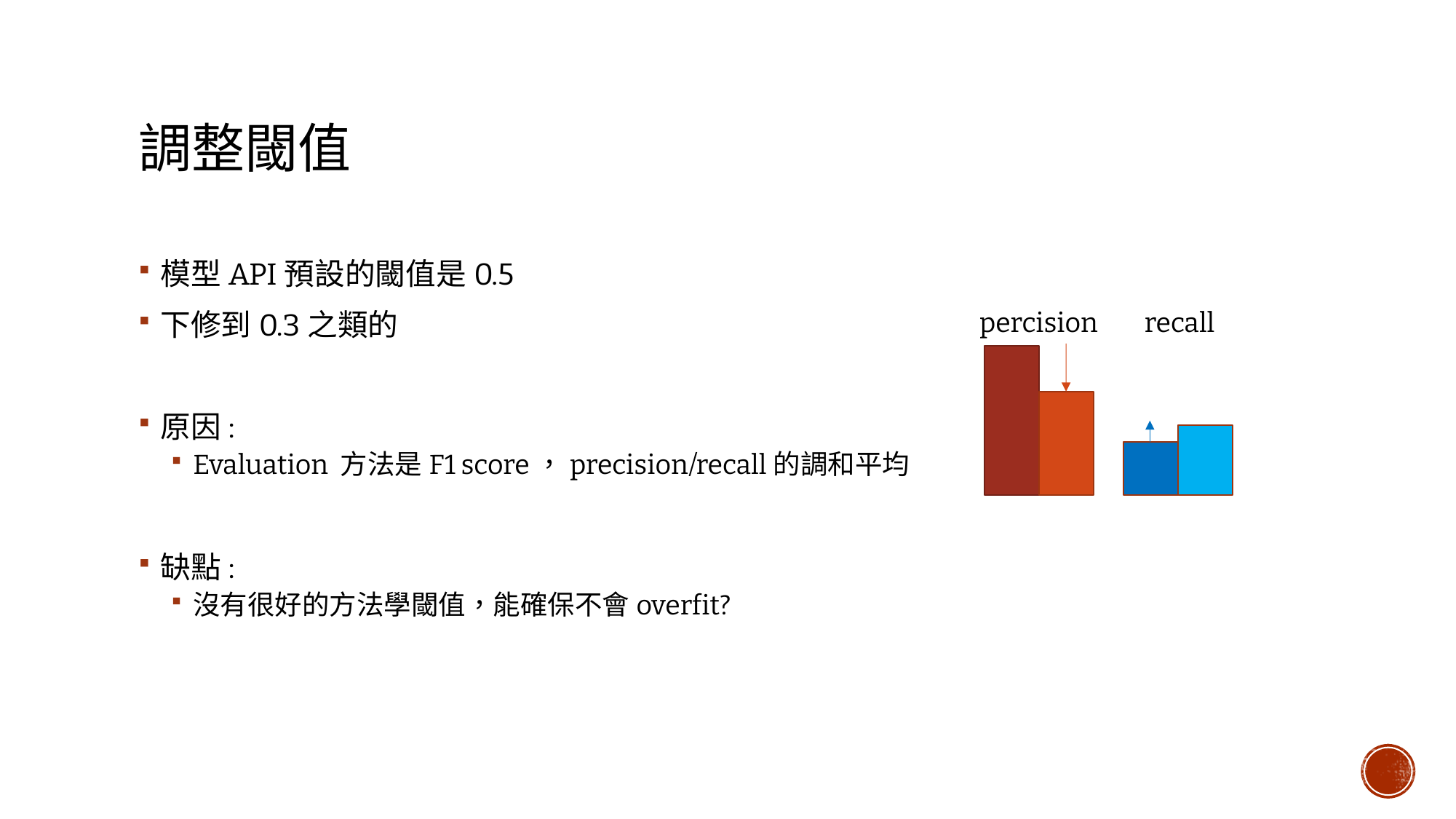

# 調整閾值
模型API預設的閾值是0.5
下修到0.3之類的

原因:
Evaluation 方法是F1 score，precision/recall的調和平均

缺點:
沒有很好的方法學閾值，能確保不會overfit?
percision
recall